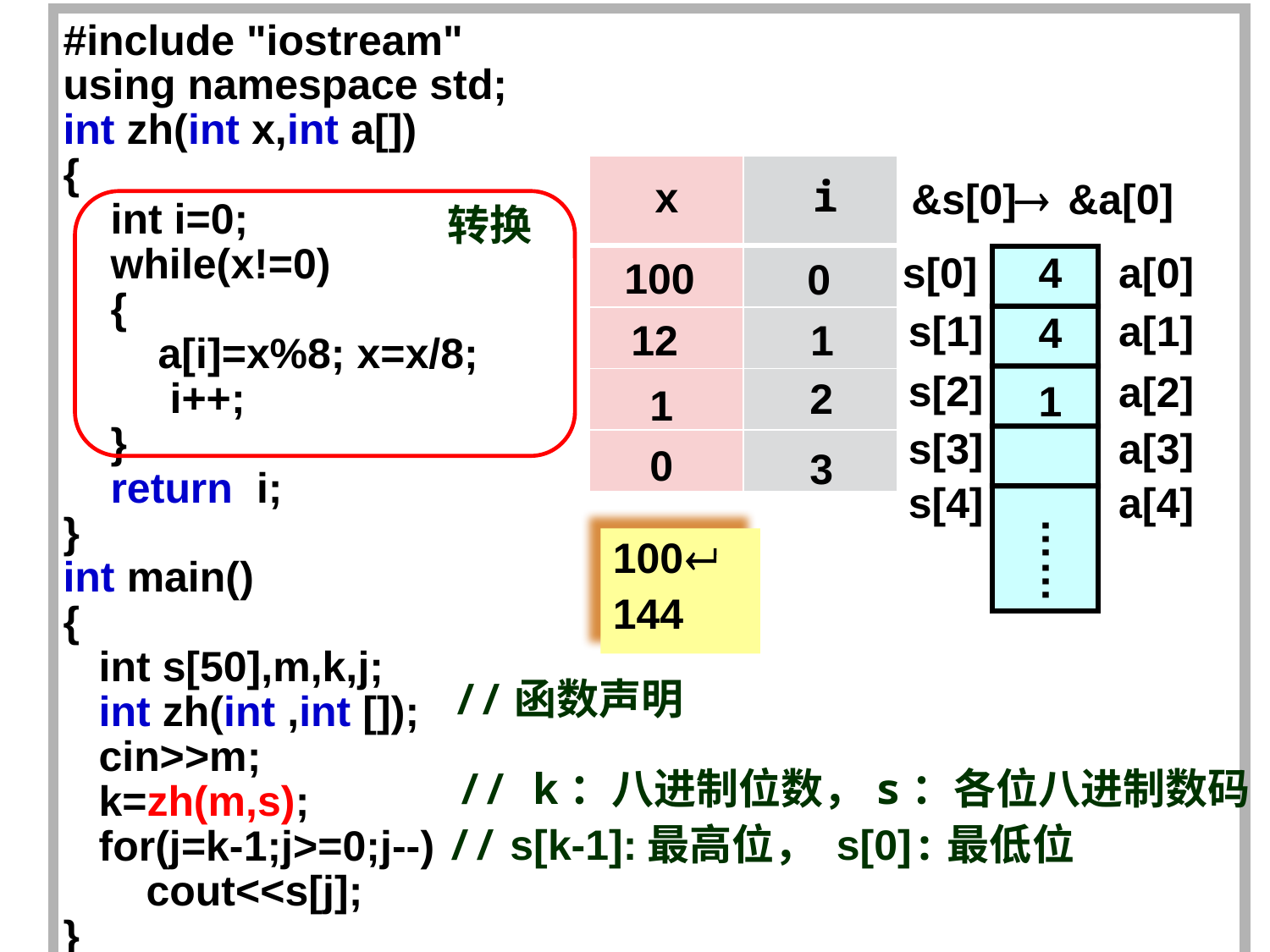

#include "iostream"
using namespace std;
int zh(int x,int a[])
{
    int i=0;
    while(x!=0)
    {
        a[i]=x%8; x=x/8;
         i++;
    }
    return  i;
}
int main()
{
   int s[50],m,k,j;
   int zh(int ,int []);
   cin>>m;
   k=zh(m,s);
   for(j=k-1;j>=0;j--)
       cout<<s[j];
}
|  |  |
| --- | --- |
|  |  |
|  |  |
|  |  |
|  |  |
 i
 x
&s[0]
→
&a[0]

转换
100
a[0]
0

s[0]
4
a[1]
s[1]

4
12
1
s[2]
a[2]
2

1
1
s[3]
a[3]

0
3
s[4]
a[4]

……
100↵

144
//函数声明
// k：八进制位数，s：各位八进制数码
// s[k-1]:最高位， s[0]:最低位